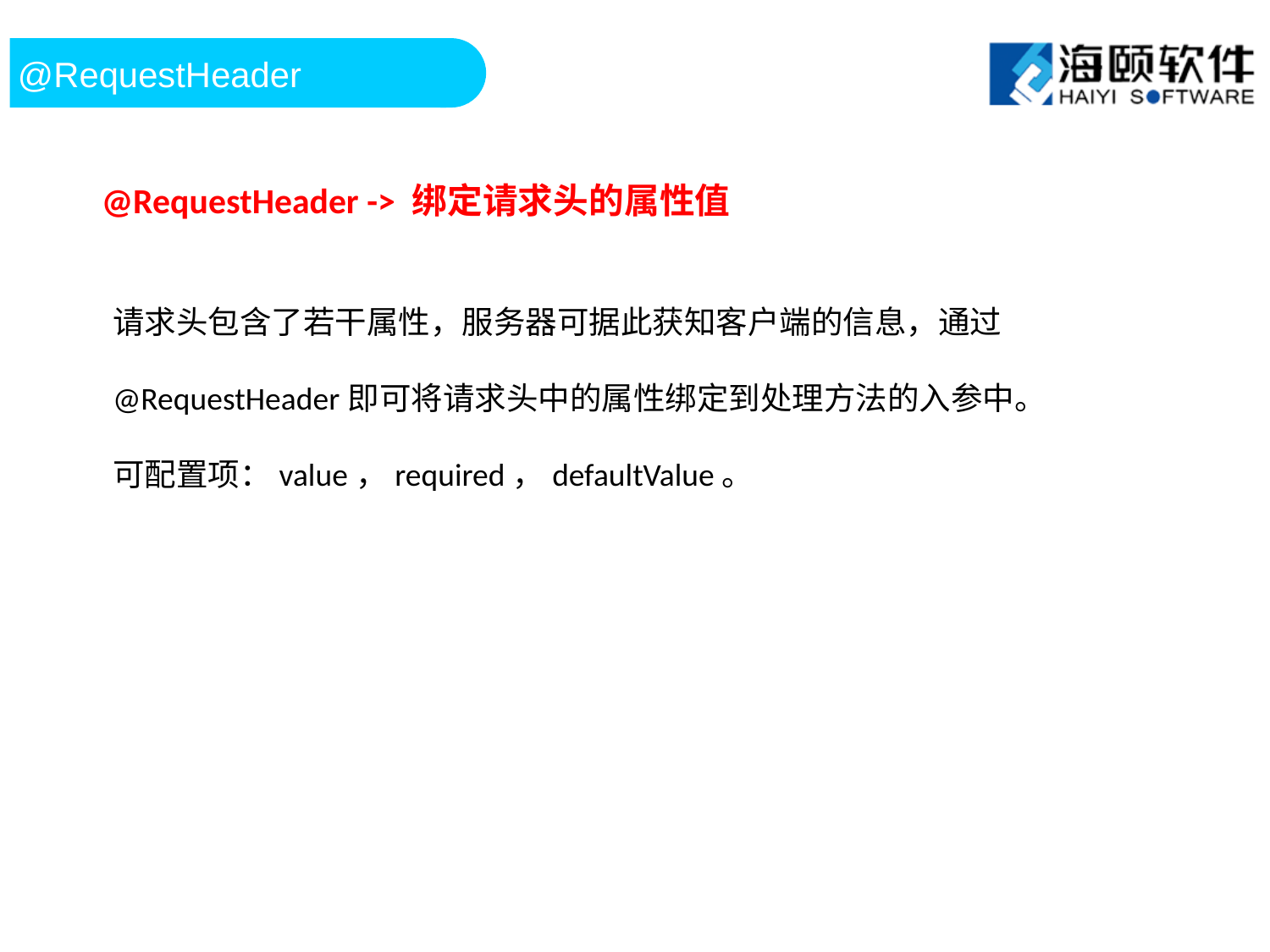

@RequestHeader
@RequestHeader -> 绑定请求头的属性值
请求头包含了若干属性，服务器可据此获知客户端的信息，通过
@RequestHeader即可将请求头中的属性绑定到处理方法的入参中。
可配置项：value，required，defaultValue。